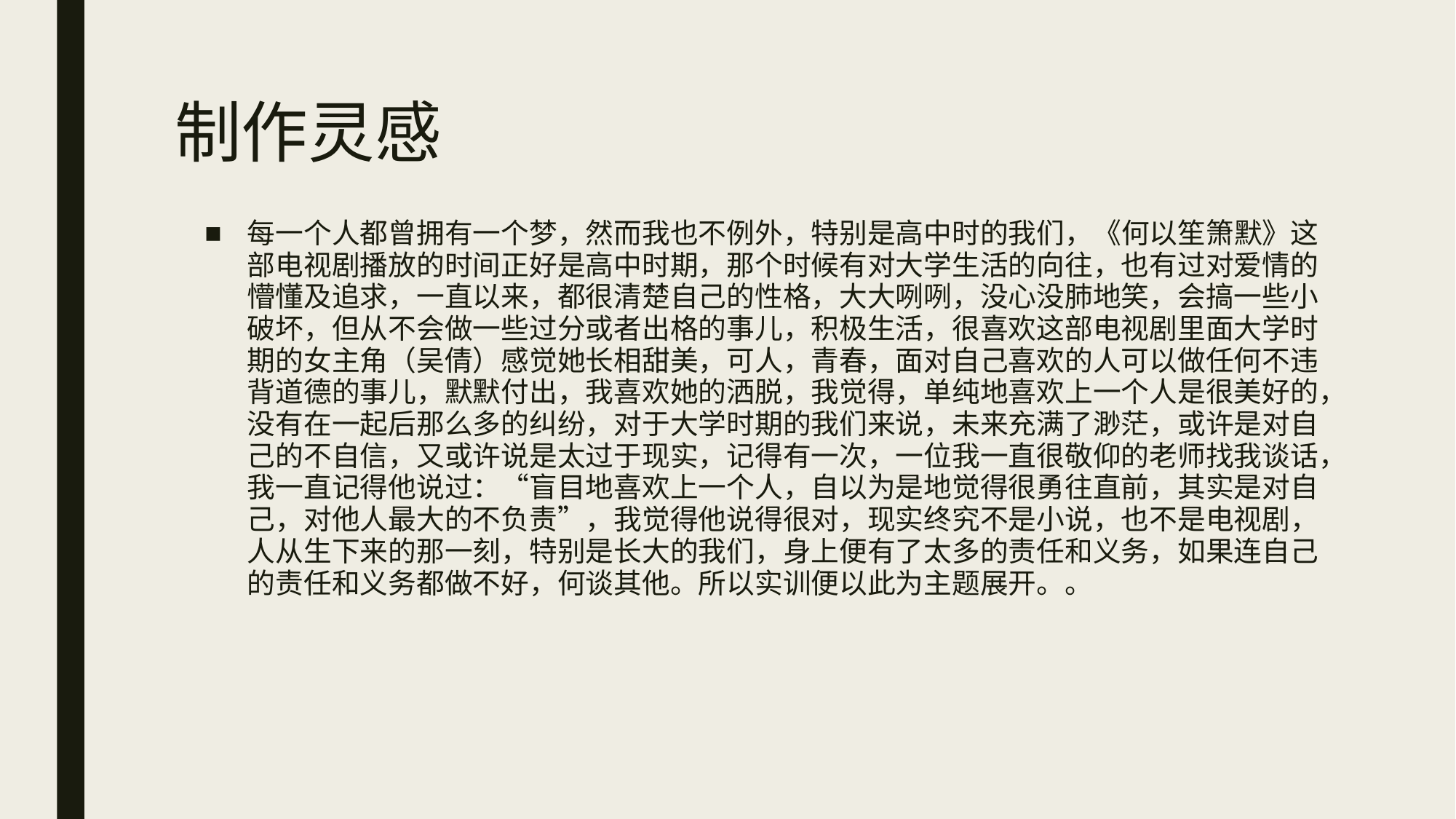

# 制作灵感
每一个人都曾拥有一个梦，然而我也不例外，特别是高中时的我们，《何以笙箫默》这部电视剧播放的时间正好是高中时期，那个时候有对大学生活的向往，也有过对爱情的懵懂及追求，一直以来，都很清楚自己的性格，大大咧咧，没心没肺地笑，会搞一些小破坏，但从不会做一些过分或者出格的事儿，积极生活，很喜欢这部电视剧里面大学时期的女主角（吴倩）感觉她长相甜美，可人，青春，面对自己喜欢的人可以做任何不违背道德的事儿，默默付出，我喜欢她的洒脱，我觉得，单纯地喜欢上一个人是很美好的，没有在一起后那么多的纠纷，对于大学时期的我们来说，未来充满了渺茫，或许是对自己的不自信，又或许说是太过于现实，记得有一次，一位我一直很敬仰的老师找我谈话，我一直记得他说过：“盲目地喜欢上一个人，自以为是地觉得很勇往直前，其实是对自己，对他人最大的不负责”，我觉得他说得很对，现实终究不是小说，也不是电视剧，人从生下来的那一刻，特别是长大的我们，身上便有了太多的责任和义务，如果连自己的责任和义务都做不好，何谈其他。所以实训便以此为主题展开。。